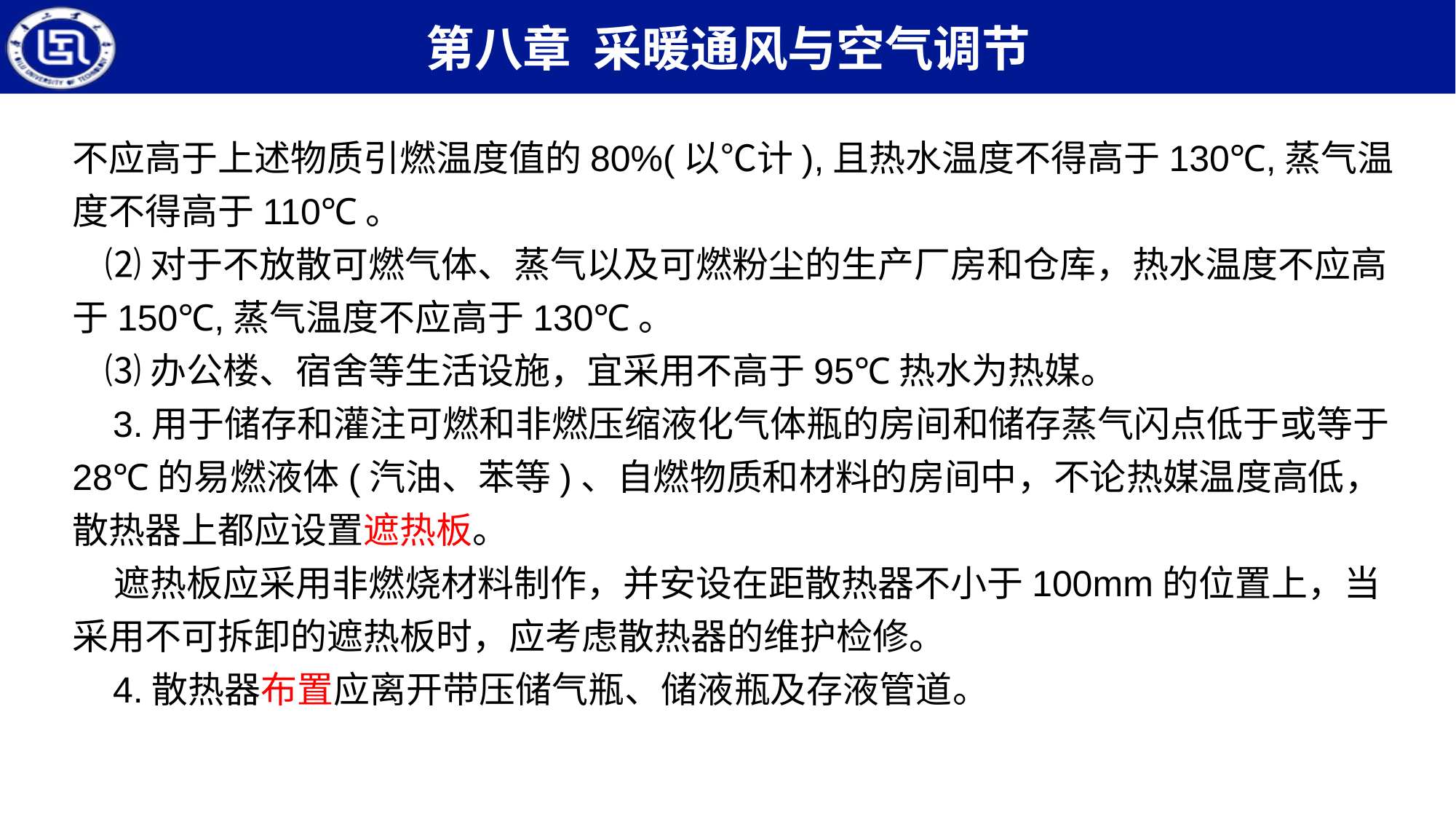

不应高于上述物质引燃温度值的80%(以℃计),且热水温度不得高于130℃,蒸气温度不得高于110℃。
    ⑵对于不放散可燃气体、蒸气以及可燃粉尘的生产厂房和仓库，热水温度不应高于150℃,蒸气温度不应高于130℃。
    ⑶办公楼、宿舍等生活设施，宜采用不高于95℃热水为热媒。
    3.用于储存和灌注可燃和非燃压缩液化气体瓶的房间和储存蒸气闪点低于或等于28℃的易燃液体(汽油、苯等)、自燃物质和材料的房间中，不论热媒温度高低，散热器上都应设置遮热板。
    遮热板应采用非燃烧材料制作，并安设在距散热器不小于100mm的位置上，当采用不可拆卸的遮热板时，应考虑散热器的维护检修。
    4.散热器布置应离开带压储气瓶、储液瓶及存液管道。